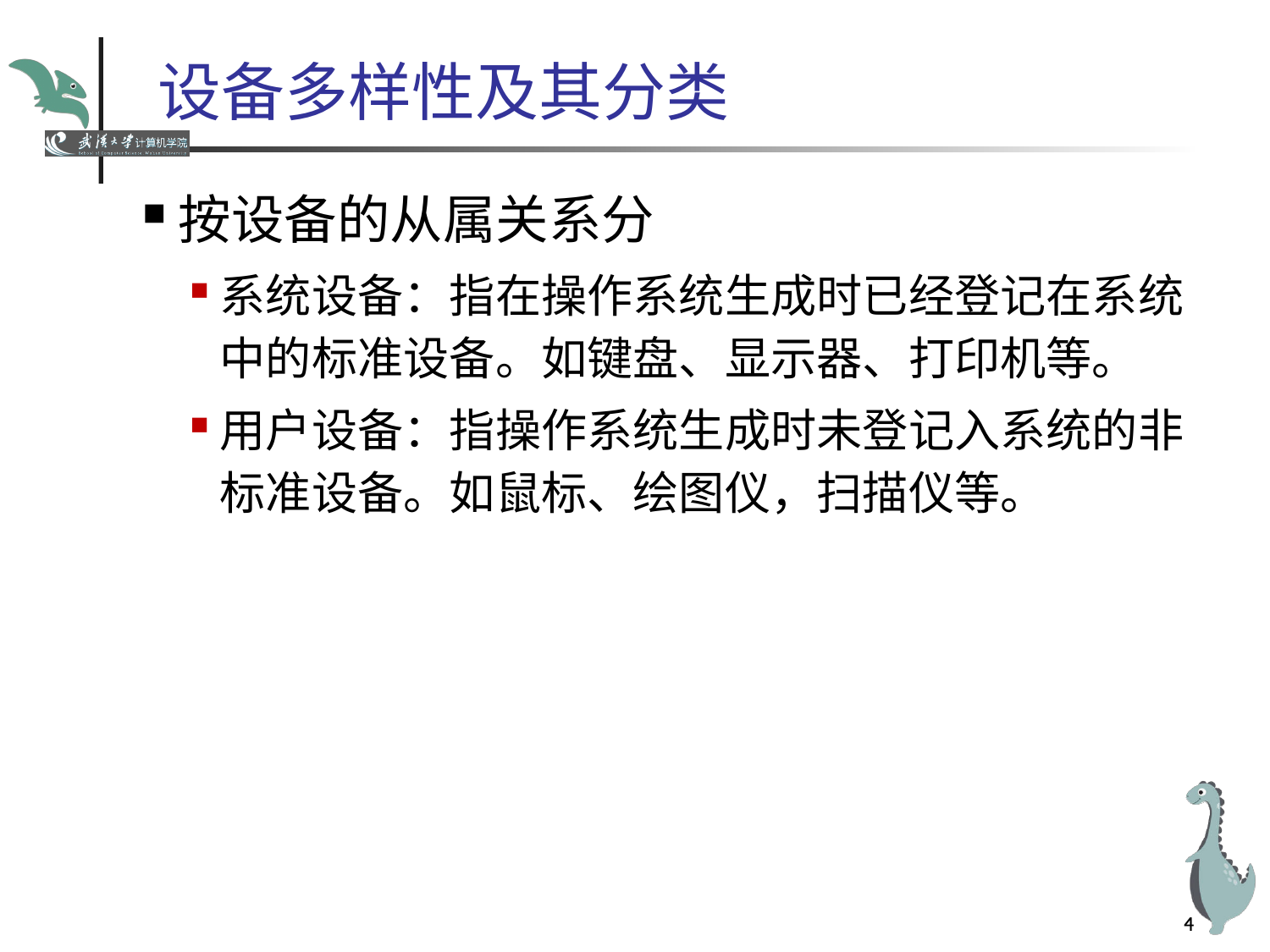

# 设备多样性及其分类
按设备的从属关系分
系统设备：指在操作系统生成时已经登记在系统中的标准设备。如键盘、显示器、打印机等。
用户设备：指操作系统生成时未登记入系统的非标准设备。如鼠标、绘图仪，扫描仪等。
4